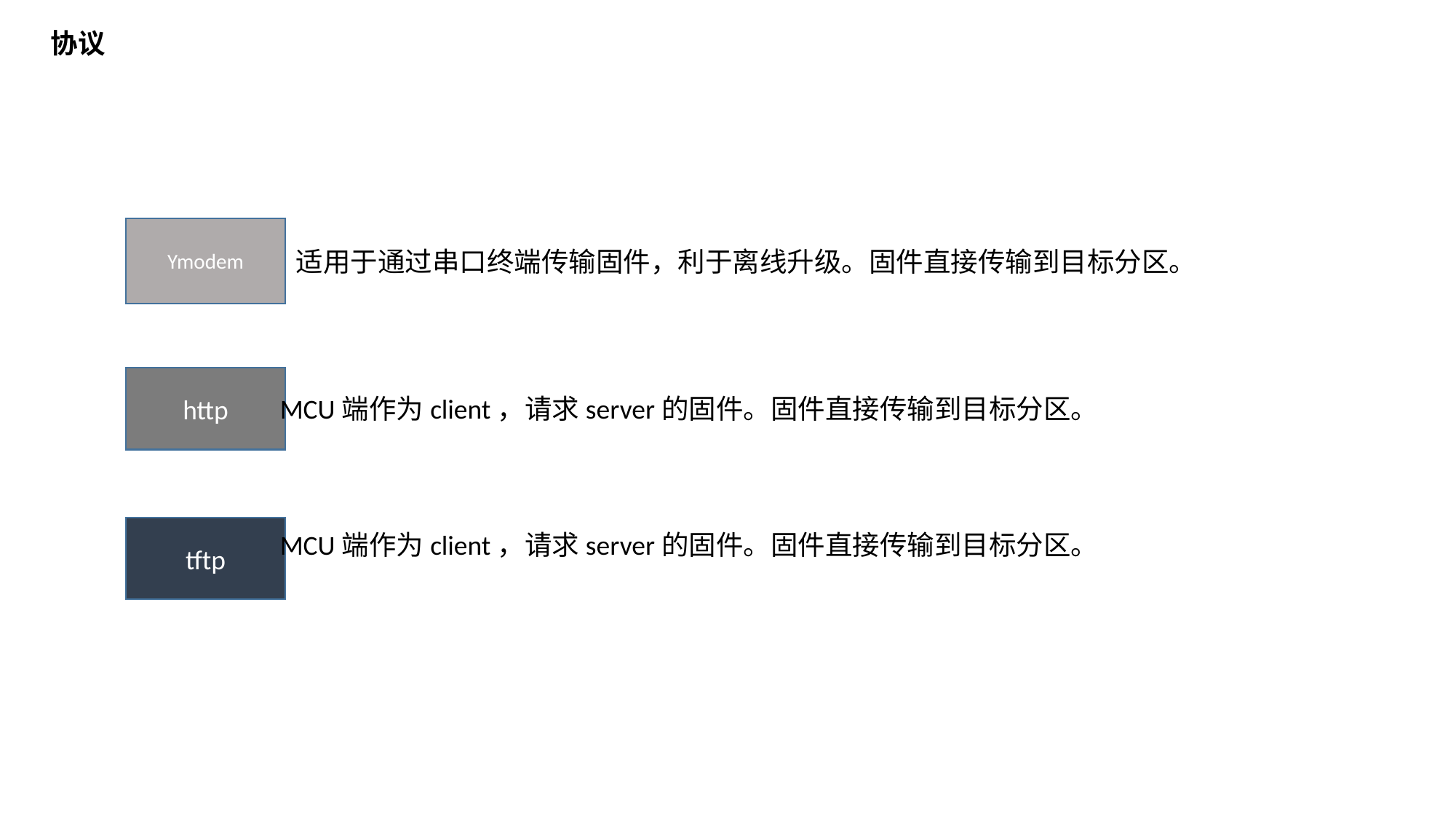

协议
Ymodem
适用于通过串口终端传输固件，利于离线升级。固件直接传输到目标分区。
http
MCU端作为client，请求server的固件。固件直接传输到目标分区。
tftp
MCU端作为client，请求server的固件。固件直接传输到目标分区。